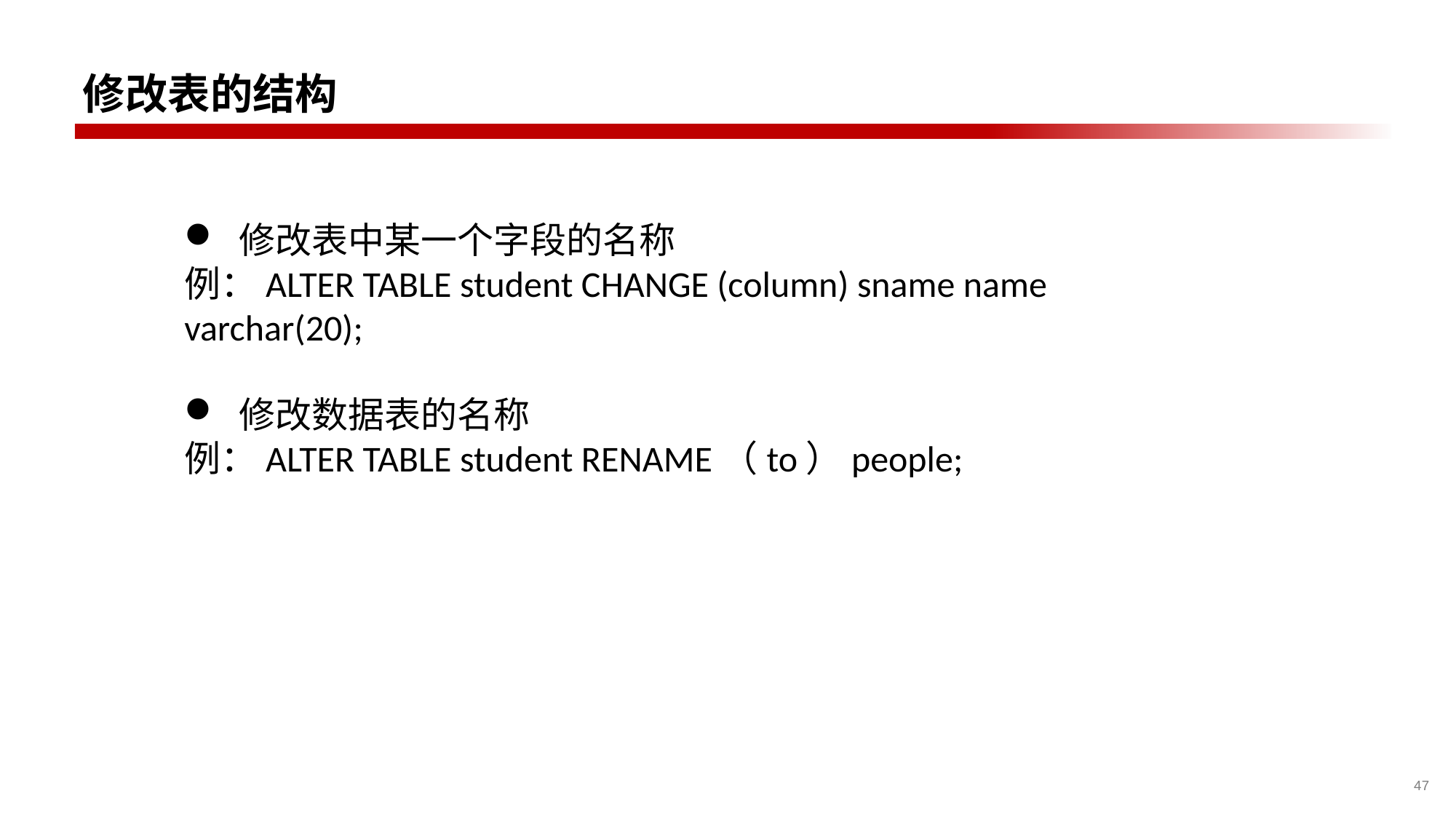

修改表的结构

修改表中某一个字段的名称
例：ALTER TABLE student CHANGE (column) sname name varchar(20);

修改数据表的名称
例：ALTER TABLE student RENAME（to）people;

47